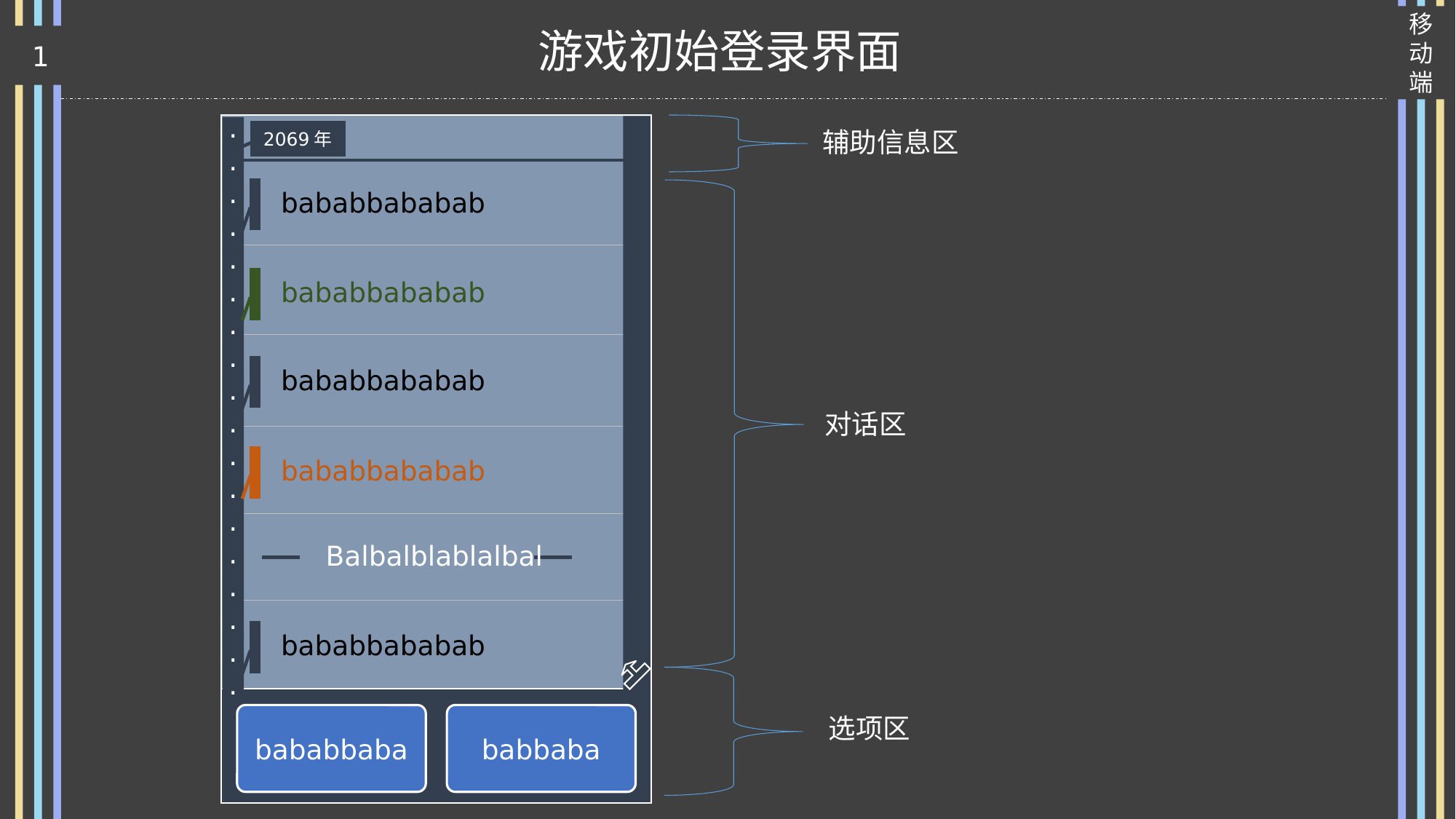

移动端
游戏初始登录界面
1

.
.
.
.
.
.
.
.
.
.
.
.
.
.
.
.
.
.
辅助信息区
2069年

bababbababab

bababbababab

bababbababab

对话区

bababbababab
Balbalblablalbal

bababbababab

bababbaba
babbaba
选项区